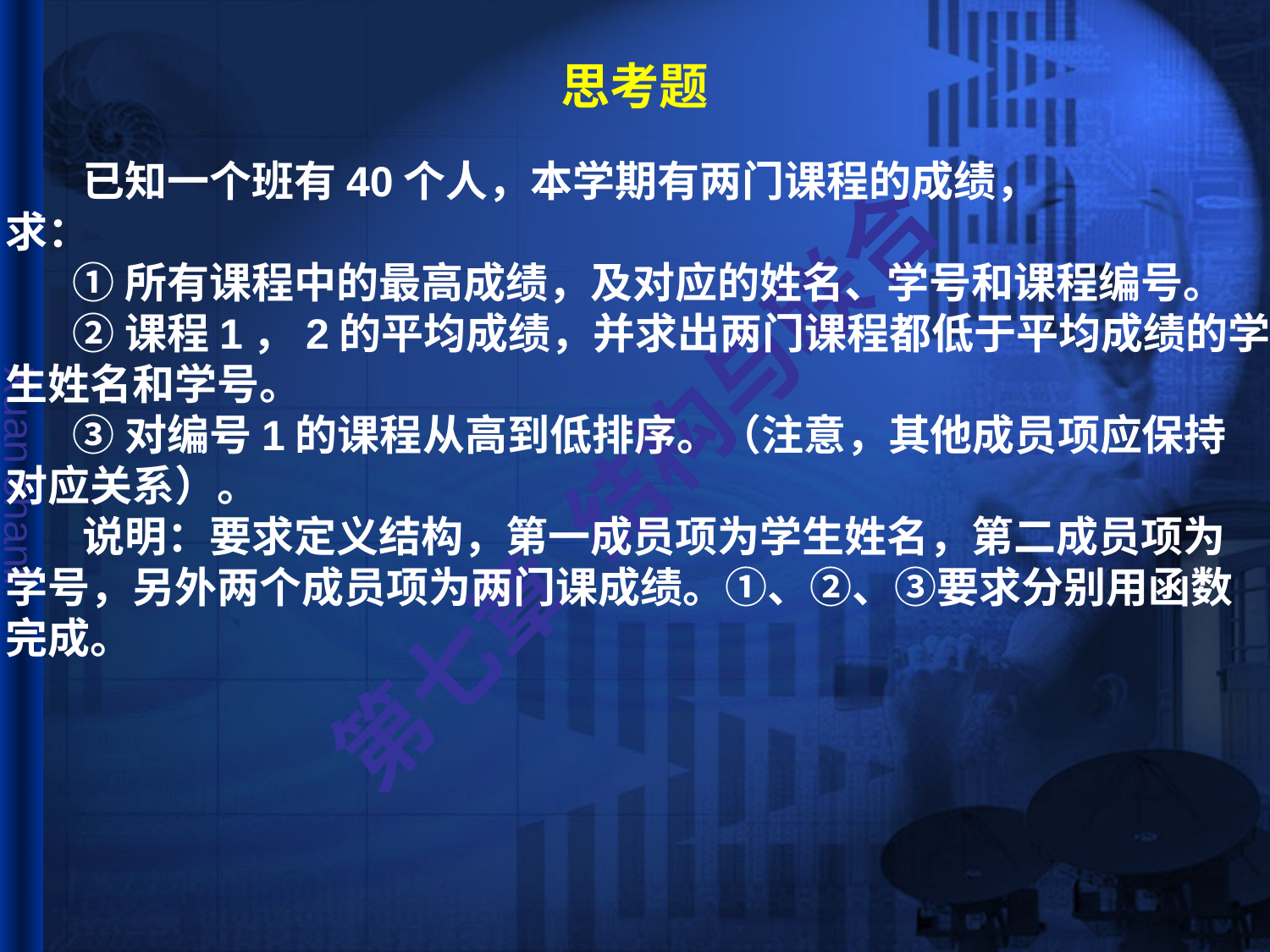

# 思考题
       已知一个班有40个人，本学期有两门课程的成绩，
求：
       ①所有课程中的最高成绩，及对应的姓名、学号和课程编号。
       ②课程1，2的平均成绩，并求出两门课程都低于平均成绩的学
生姓名和学号。
       ③对编号1的课程从高到低排序。（注意，其他成员项应保持
对应关系）。
       说明：要求定义结构，第一成员项为学生姓名，第二成员项为
学号，另外两个成员项为两门课成绩。①、②、③要求分别用函数
完成。